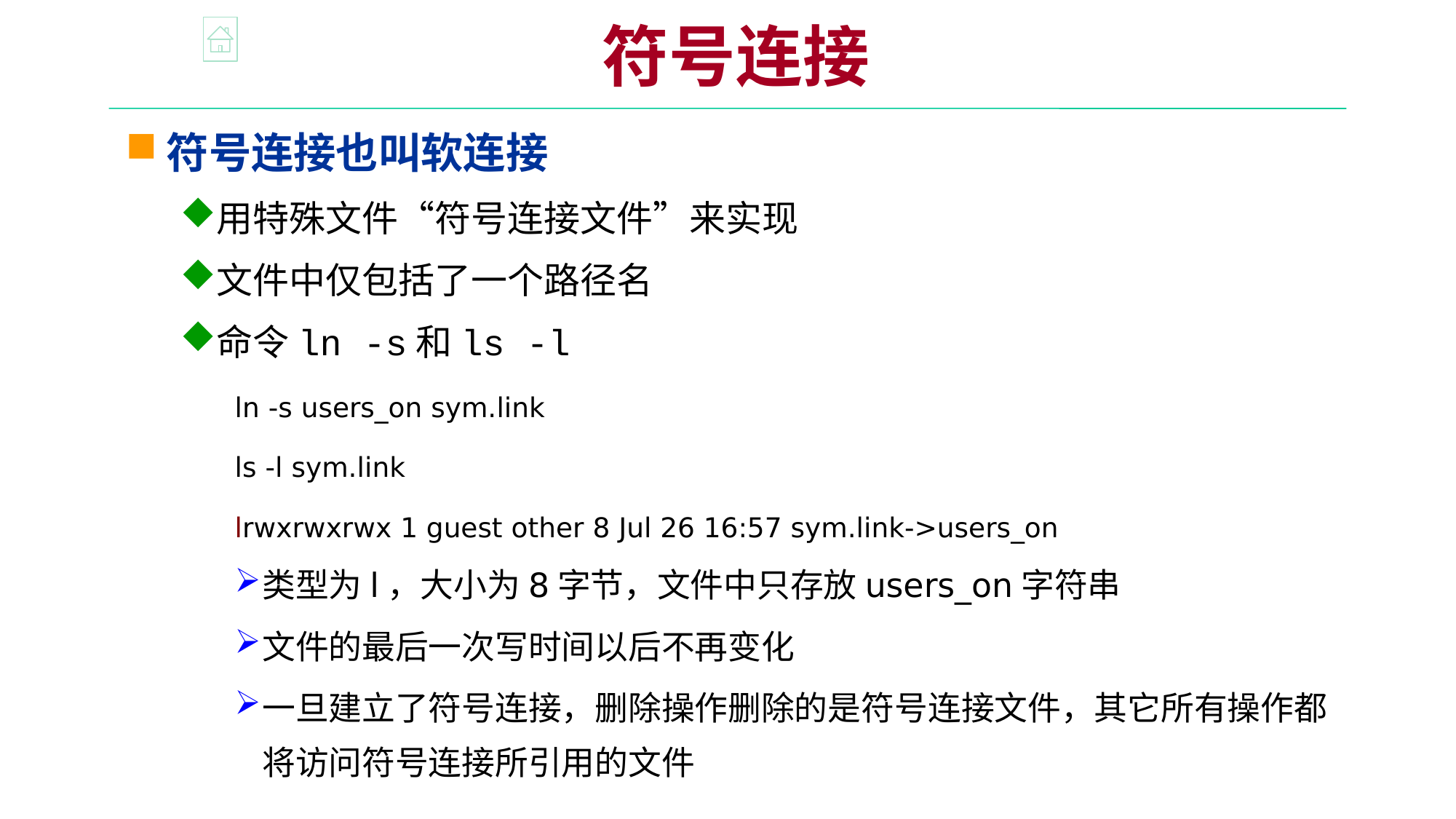

符号连接

符号连接也叫软连接
用特殊文件“符号连接文件”来实现
文件中仅包括了一个路径名
命令ln -s和ls -l
ln -s users_on sym.link
ls -l sym.link
lrwxrwxrwx 1 guest other 8 Jul 26 16:57 sym.link->users_on
类型为l，大小为8字节，文件中只存放users_on字符串
文件的最后一次写时间以后不再变化
一旦建立了符号连接，删除操作删除的是符号连接文件，其它所有操作都将访问符号连接所引用的文件